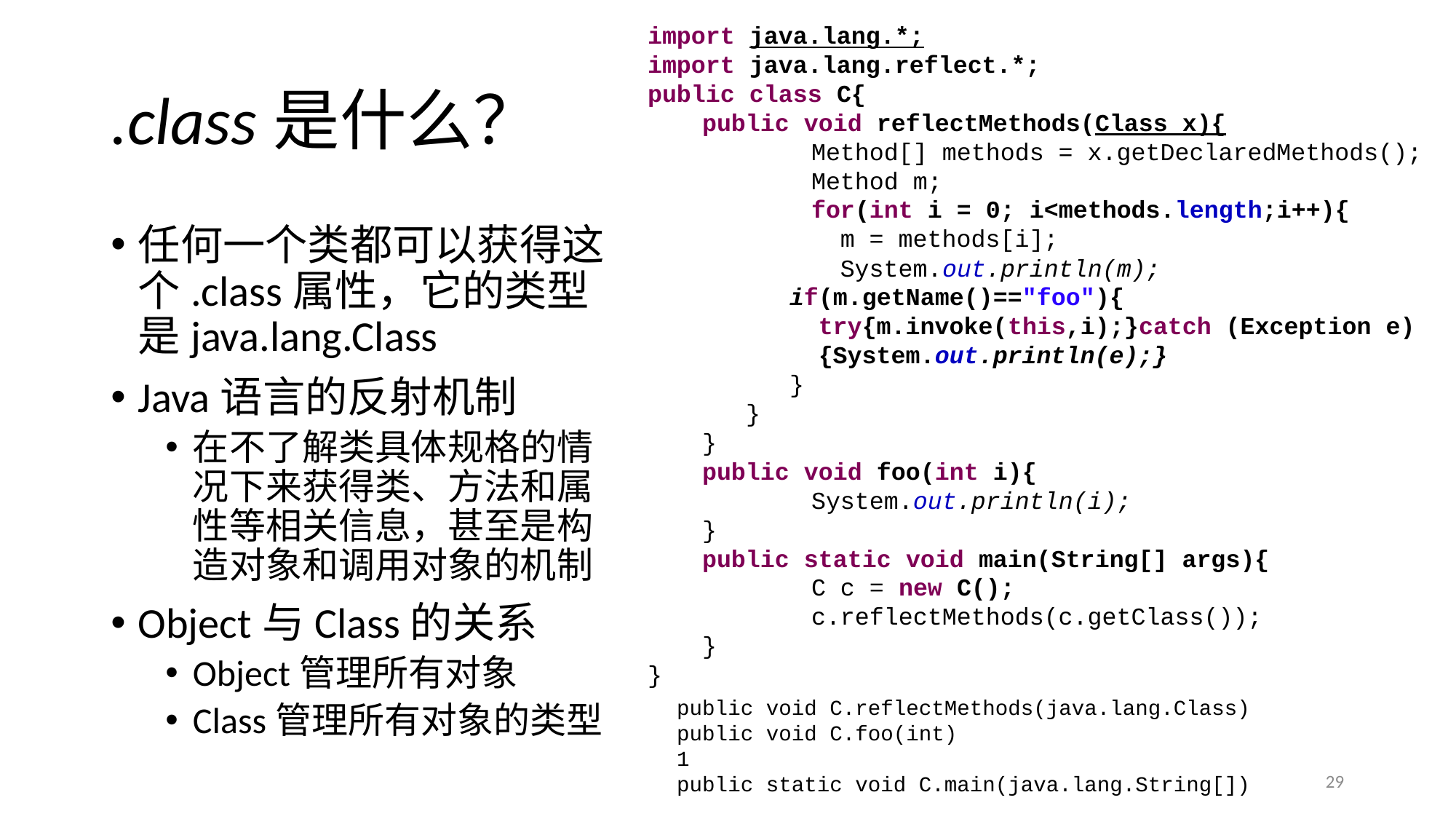

import java.lang.*;
import java.lang.reflect.*;
public class C{
public void reflectMethods(Class x){
	Method[] methods = x.getDeclaredMethods();
	Method m;
	for(int i = 0; i<methods.length;i++){
	  m = methods[i];
	  System.out.println(m);
      if(m.getName()=="foo"){
        try{m.invoke(this,i);}catch (Exception e)
        {System.out.println(e);}
      }
   }
}
public void foo(int i){
	System.out.println(i);
}
public static void main(String[] args){
	C c = new C();
	c.reflectMethods(c.getClass());
}
}
# .class是什么？
任何一个类都可以获得这个.class属性，它的类型是java.lang.Class
Java语言的反射机制
在不了解类具体规格的情况下来获得类、方法和属性等相关信息，甚至是构造对象和调用对象的机制
Object与Class的关系
Object管理所有对象
Class管理所有对象的类型
public void C.reflectMethods(java.lang.Class)
public void C.foo(int)
1
public static void C.main(java.lang.String[])
29